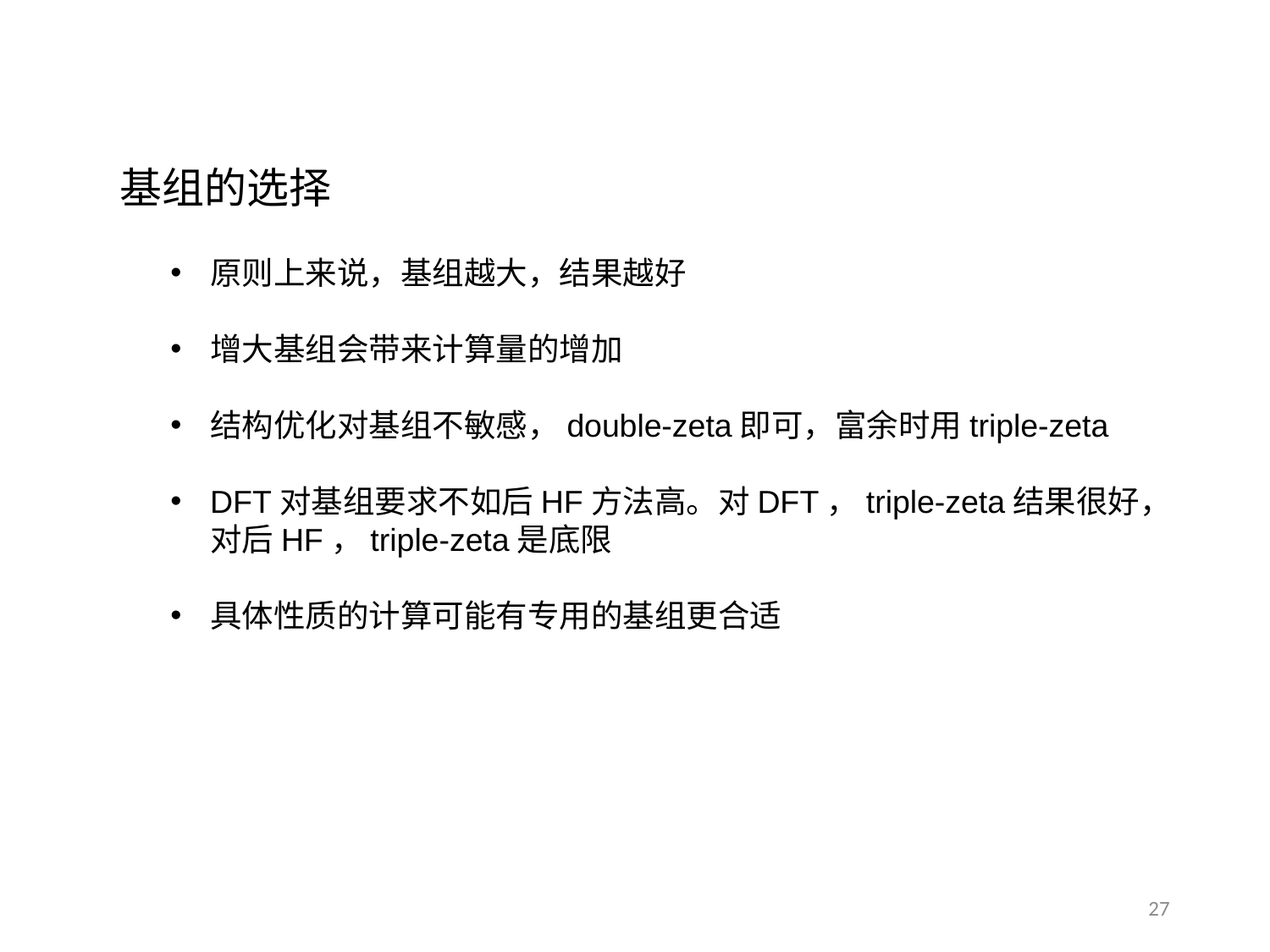

基组的选择
原则上来说，基组越大，结果越好

增大基组会带来计算量的增加

结构优化对基组不敏感，double-zeta即可，富余时用triple-zeta

DFT对基组要求不如后HF方法高。对DFT，triple-zeta结果很好，对后HF，triple-zeta是底限

具体性质的计算可能有专用的基组更合适
27